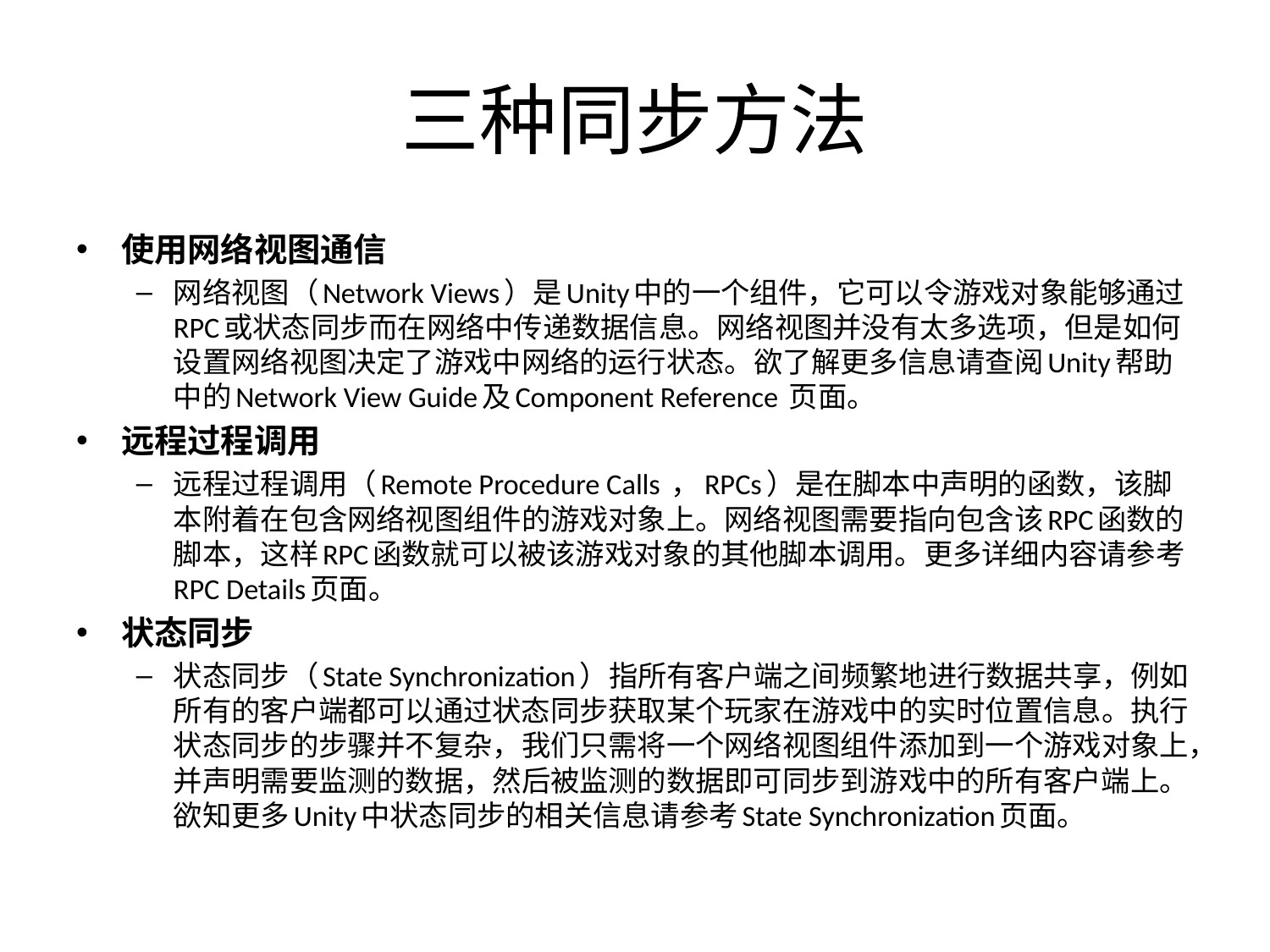

# 三种同步方法
使用网络视图通信
网络视图（Network Views）是Unity中的一个组件，它可以令游戏对象能够通过RPC或状态同步而在网络中传递数据信息。网络视图并没有太多选项，但是如何设置网络视图决定了游戏中网络的运行状态。欲了解更多信息请查阅Unity帮助中的Network View Guide及Component Reference 页面。
远程过程调用
远程过程调用（Remote Procedure Calls ，RPCs）是在脚本中声明的函数，该脚本附着在包含网络视图组件的游戏对象上。网络视图需要指向包含该RPC函数的脚本，这样RPC函数就可以被该游戏对象的其他脚本调用。更多详细内容请参考RPC Details页面。
状态同步
状态同步（State Synchronization）指所有客户端之间频繁地进行数据共享，例如所有的客户端都可以通过状态同步获取某个玩家在游戏中的实时位置信息。执行状态同步的步骤并不复杂，我们只需将一个网络视图组件添加到一个游戏对象上，并声明需要监测的数据，然后被监测的数据即可同步到游戏中的所有客户端上。欲知更多Unity中状态同步的相关信息请参考State Synchronization页面。